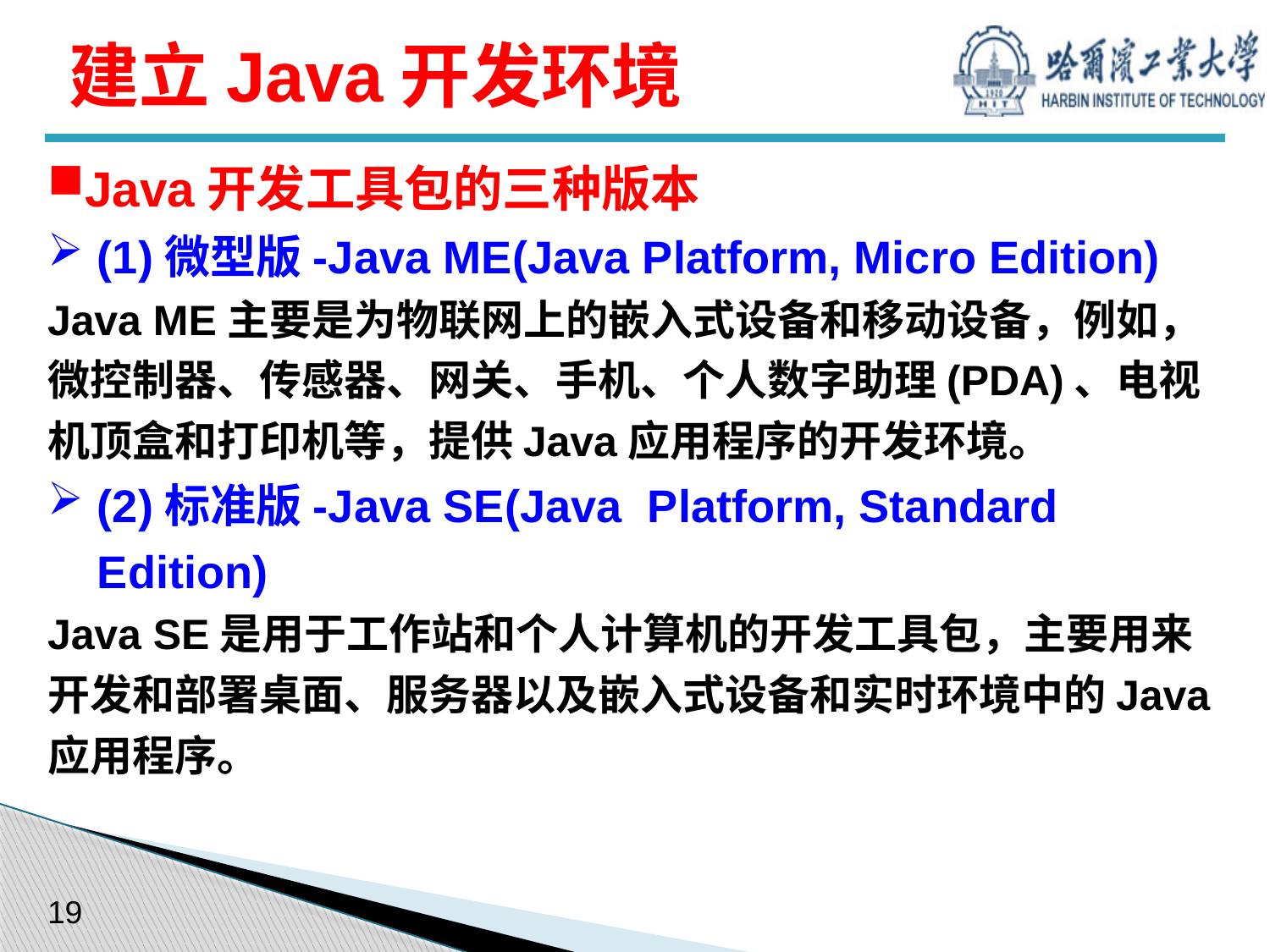

# 建立Java开发环境
Java开发工具包的三种版本
(1)微型版-Java ME(Java Platform, Micro Edition)
Java ME主要是为物联网上的嵌入式设备和移动设备，例如，微控制器、传感器、网关、手机、个人数字助理(PDA)、电视机顶盒和打印机等，提供Java应用程序的开发环境。
(2)标准版-Java SE(Java  Platform, Standard Edition)
Java SE是用于工作站和个人计算机的开发工具包，主要用来开发和部署桌面、服务器以及嵌入式设备和实时环境中的Java应用程序。